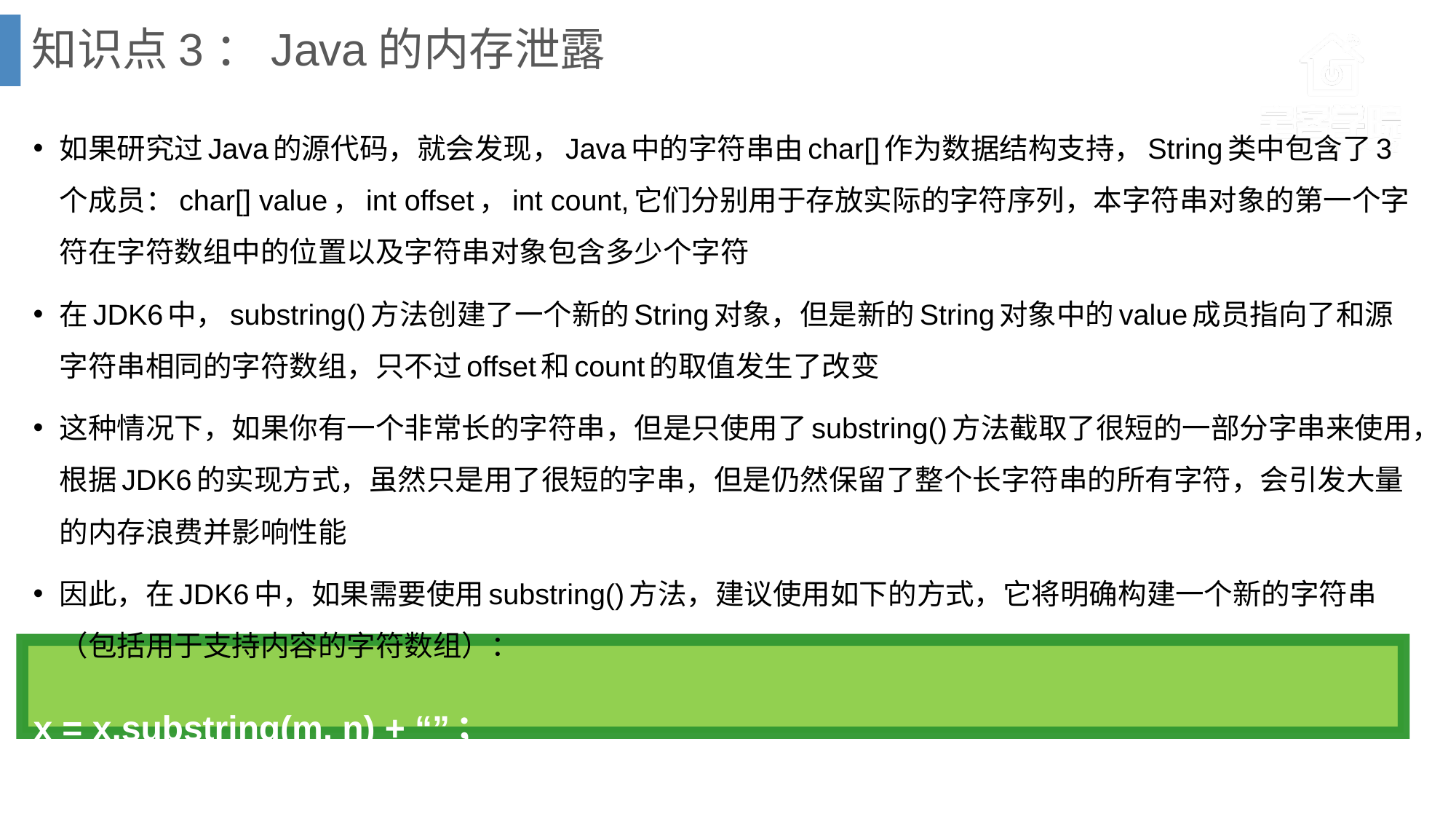

# 知识点3：Java的内存泄露
如果研究过Java的源代码，就会发现，Java中的字符串由char[]作为数据结构支持，String类中包含了3个成员：char[] value，int offset，int count,它们分别用于存放实际的字符序列，本字符串对象的第一个字符在字符数组中的位置以及字符串对象包含多少个字符
在JDK6中，substring()方法创建了一个新的String对象，但是新的String对象中的value成员指向了和源字符串相同的字符数组，只不过offset和count的取值发生了改变
这种情况下，如果你有一个非常长的字符串，但是只使用了substring()方法截取了很短的一部分字串来使用，根据JDK6的实现方式，虽然只是用了很短的字串，但是仍然保留了整个长字符串的所有字符，会引发大量的内存浪费并影响性能
因此，在JDK6中，如果需要使用substring()方法，建议使用如下的方式，它将明确构建一个新的字符串（包括用于支持内容的字符数组）：
x = x.substring(m, n) + “”；